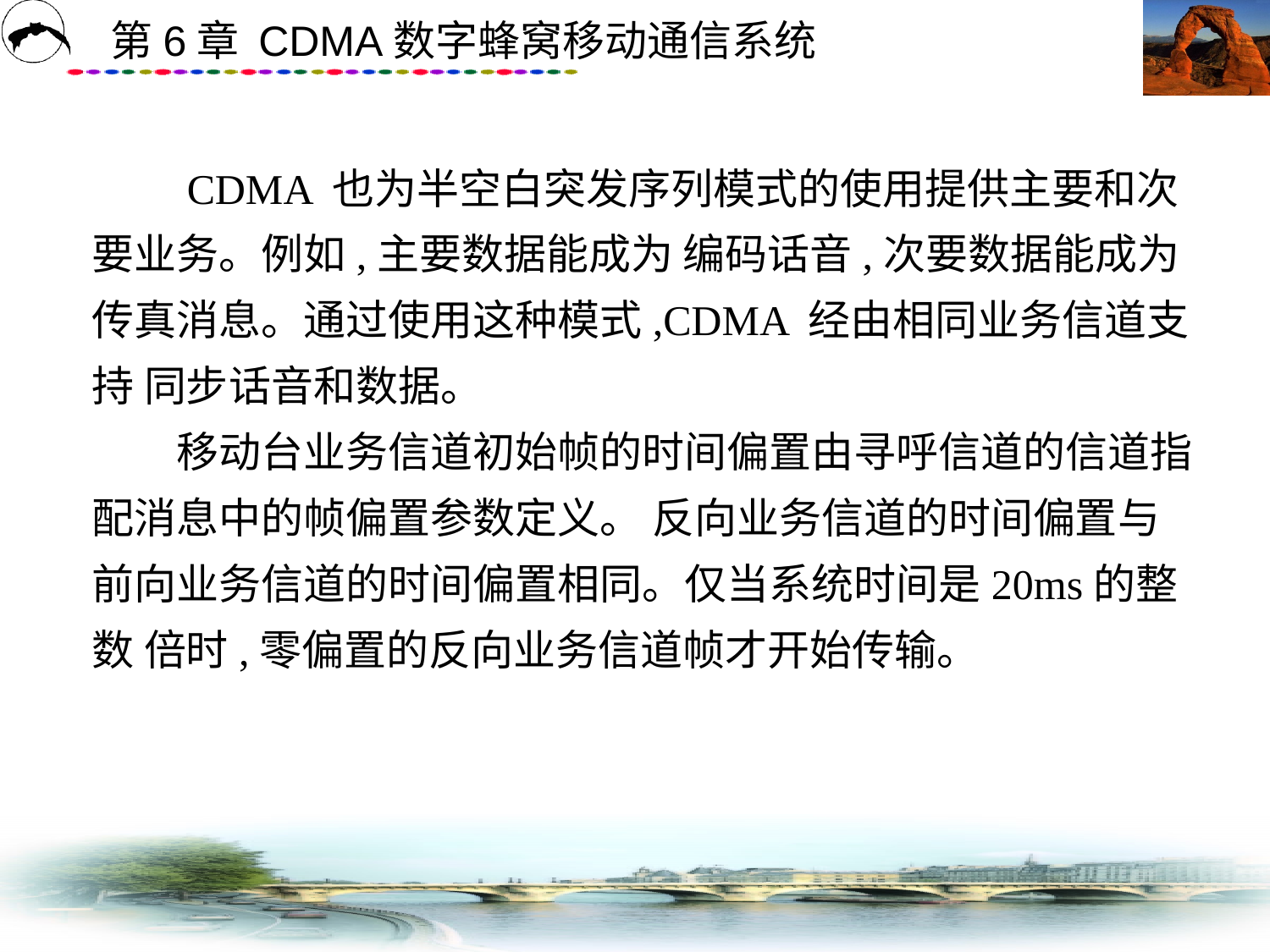

# CDMA 也为半空白突发序列模式的使用提供主要和次要业务。例如,主要数据能成为 编码话音,次要数据能成为传真消息。通过使用这种模式,CDMA 经由相同业务信道支持 同步话音和数据。 　　移动台业务信道初始帧的时间偏置由寻呼信道的信道指配消息中的帧偏置参数定义。 反向业务信道的时间偏置与前向业务信道的时间偏置相同。仅当系统时间是20ms的整数 倍时,零偏置的反向业务信道帧才开始传输。